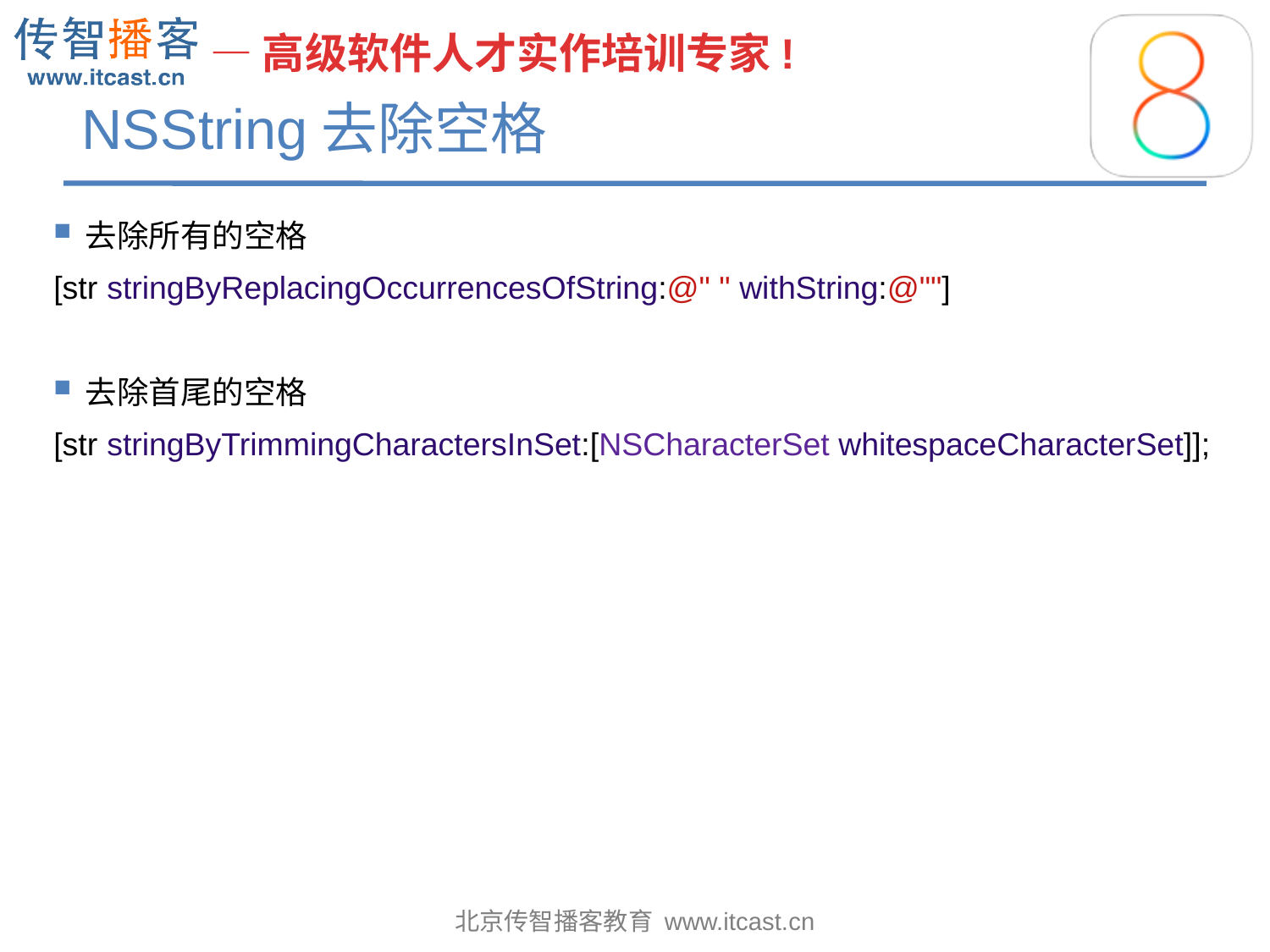

# NSString去除空格
去除所有的空格
[str stringByReplacingOccurrencesOfString:@" " withString:@""]

去除首尾的空格
[str stringByTrimmingCharactersInSet:[NSCharacterSet whitespaceCharacterSet]];